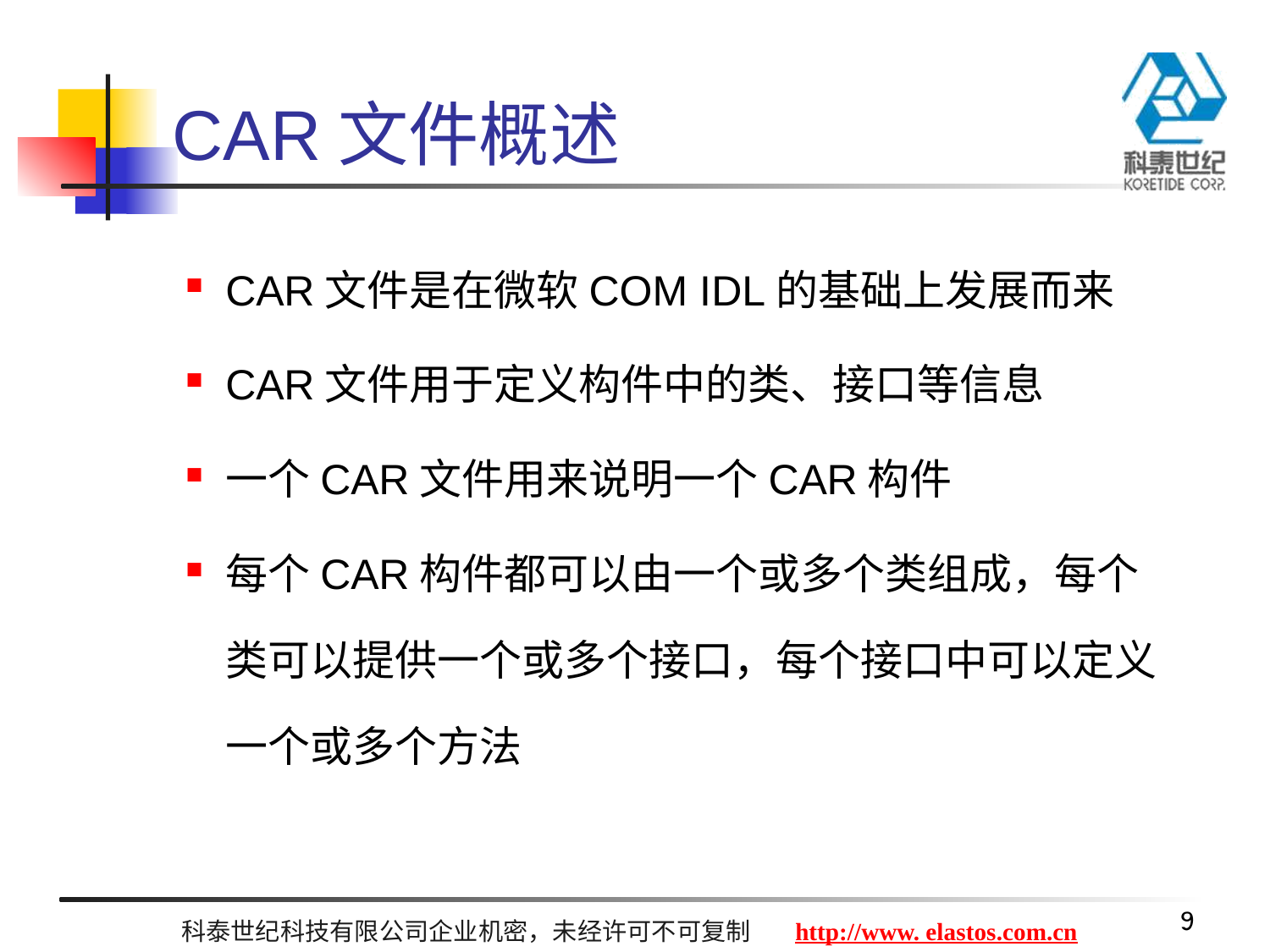

# CAR文件概述
CAR文件是在微软COM IDL的基础上发展而来
CAR文件用于定义构件中的类、接口等信息
一个CAR文件用来说明一个CAR构件
每个CAR构件都可以由一个或多个类组成，每个类可以提供一个或多个接口，每个接口中可以定义一个或多个方法
9